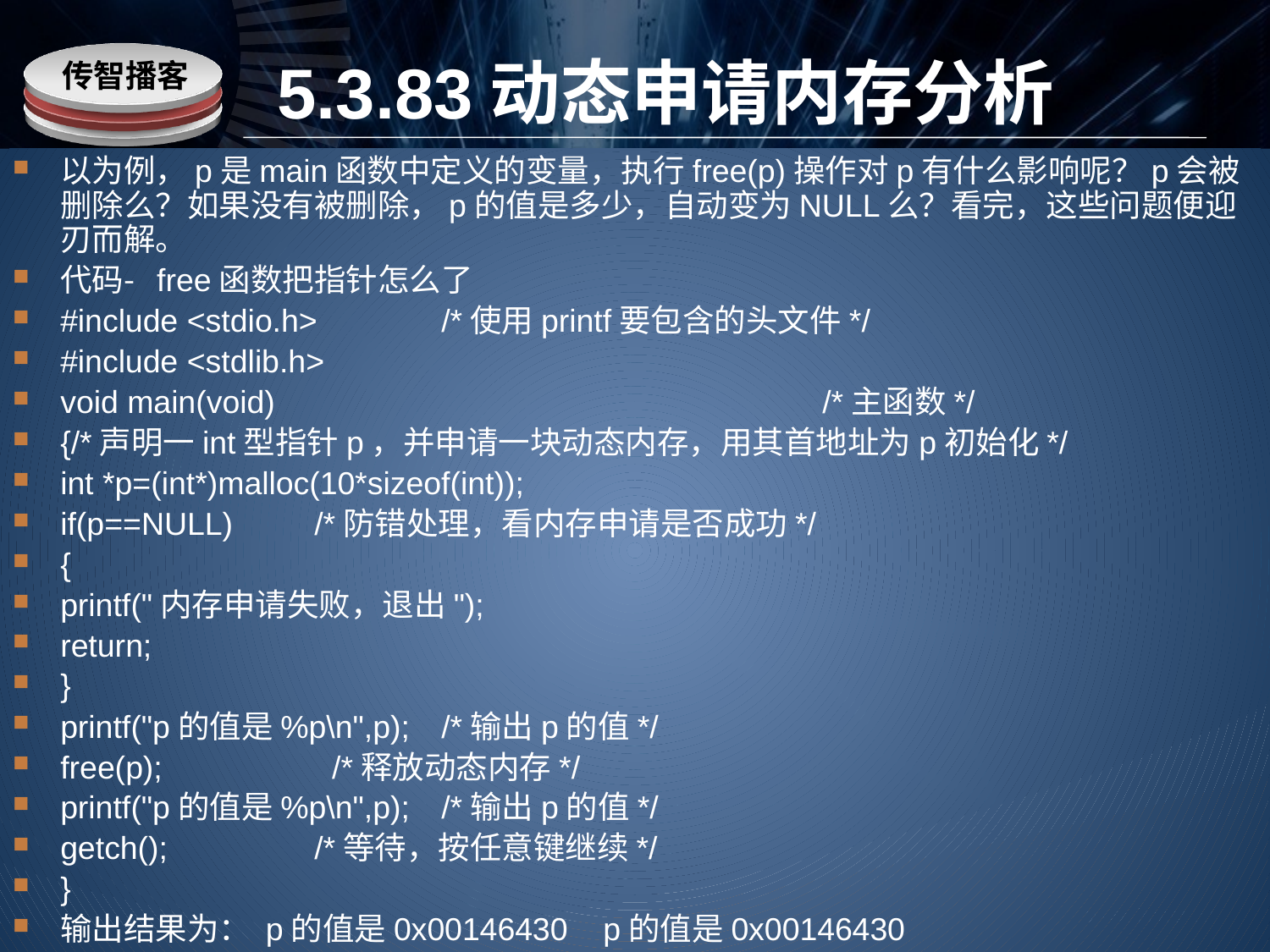

# 5.3.83动态申请内存分析
以为例，p是main函数中定义的变量，执行free(p)操作对p有什么影响呢？p会被删除么？如果没有被删除，p的值是多少，自动变为NULL么？看完，这些问题便迎刃而解。
代码‑  free函数把指针怎么了
#include <stdio.h>	/*使用printf要包含的头文件*/
#include <stdlib.h>
void main(void)					/*主函数*/
{/*声明一int型指针p，并申请一块动态内存，用其首地址为p初始化*/
int *p=(int*)malloc(10*sizeof(int));
if(p==NULL)	/*防错处理，看内存申请是否成功*/
{
printf("内存申请失败，退出");
return;
}
printf("p的值是%p\n",p);	/*输出p的值*/
free(p);		  /*释放动态内存*/
printf("p的值是%p\n",p);	/*输出p的值*/
getch();		/*等待，按任意键继续*/
}
输出结果为： p的值是0x00146430    p的值是0x00146430
www.itcast.cn